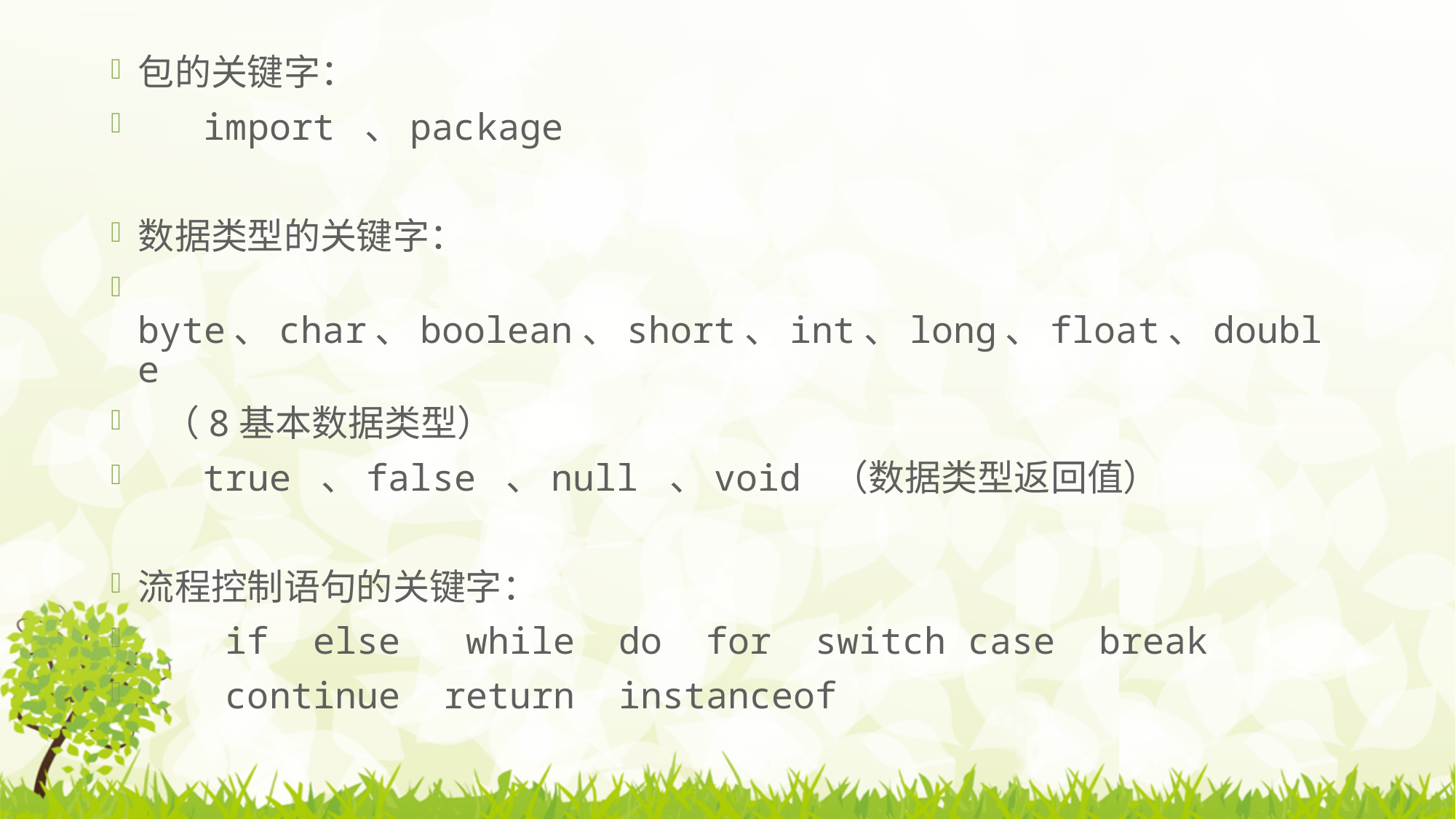

包的关键字：
   import 、package

数据类型的关键字：
   byte、char、boolean、short、int、long、float、double
  （8基本数据类型）
   true 、false 、null 、void （数据类型返回值）

流程控制语句的关键字：
    if  else   while  do  for  switch case  break
    continue  return  instanceof